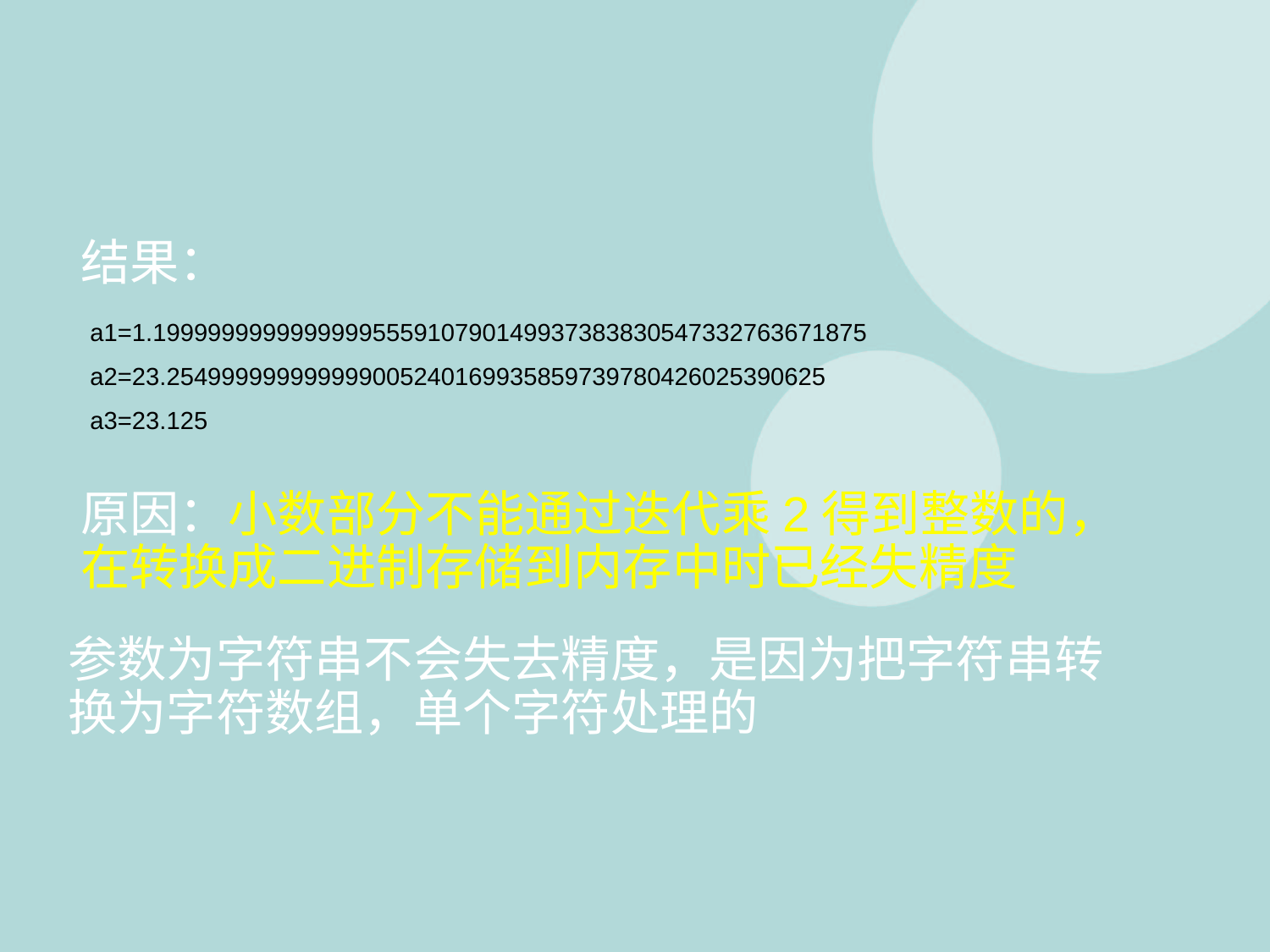

# 结果：
a1=1.1999999999999999555910790149937383830547332763671875
a2=23.254999999999999005240169935859739780426025390625
a3=23.125
原因：小数部分不能通过迭代乘2得到整数的，在转换成二进制存储到内存中时已经失精度
参数为字符串不会失去精度，是因为把字符串转换为字符数组，单个字符处理的